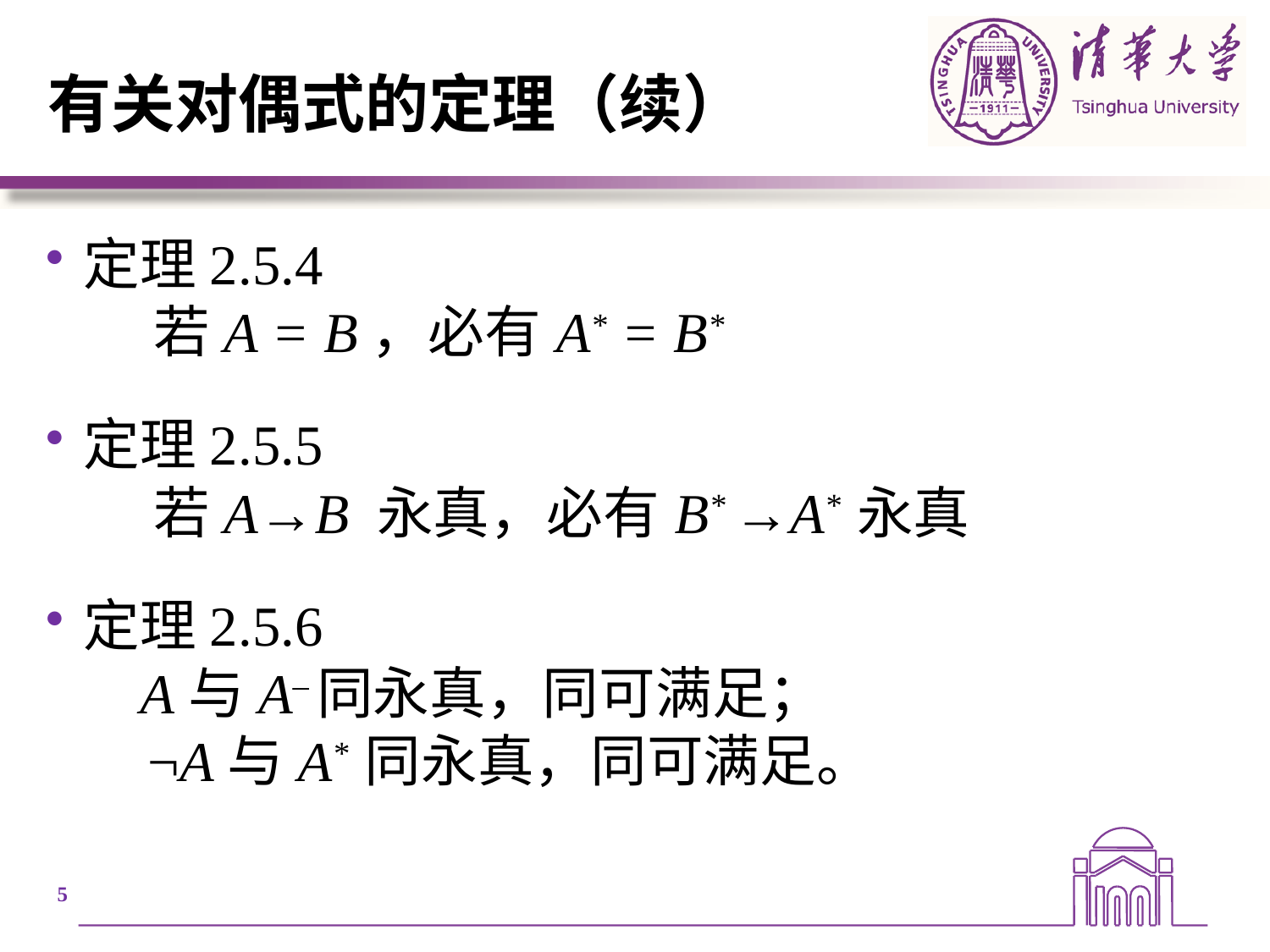

# 有关对偶式的定理（续）
定理2.5.4
    若A = B，必有 A* = B*
定理2.5.5
    若A→B 永真，必有 B* →A* 永真
定理2.5.6
    A与A–同永真，同可满足；
    ¬A与A* 同永真，同可满足。